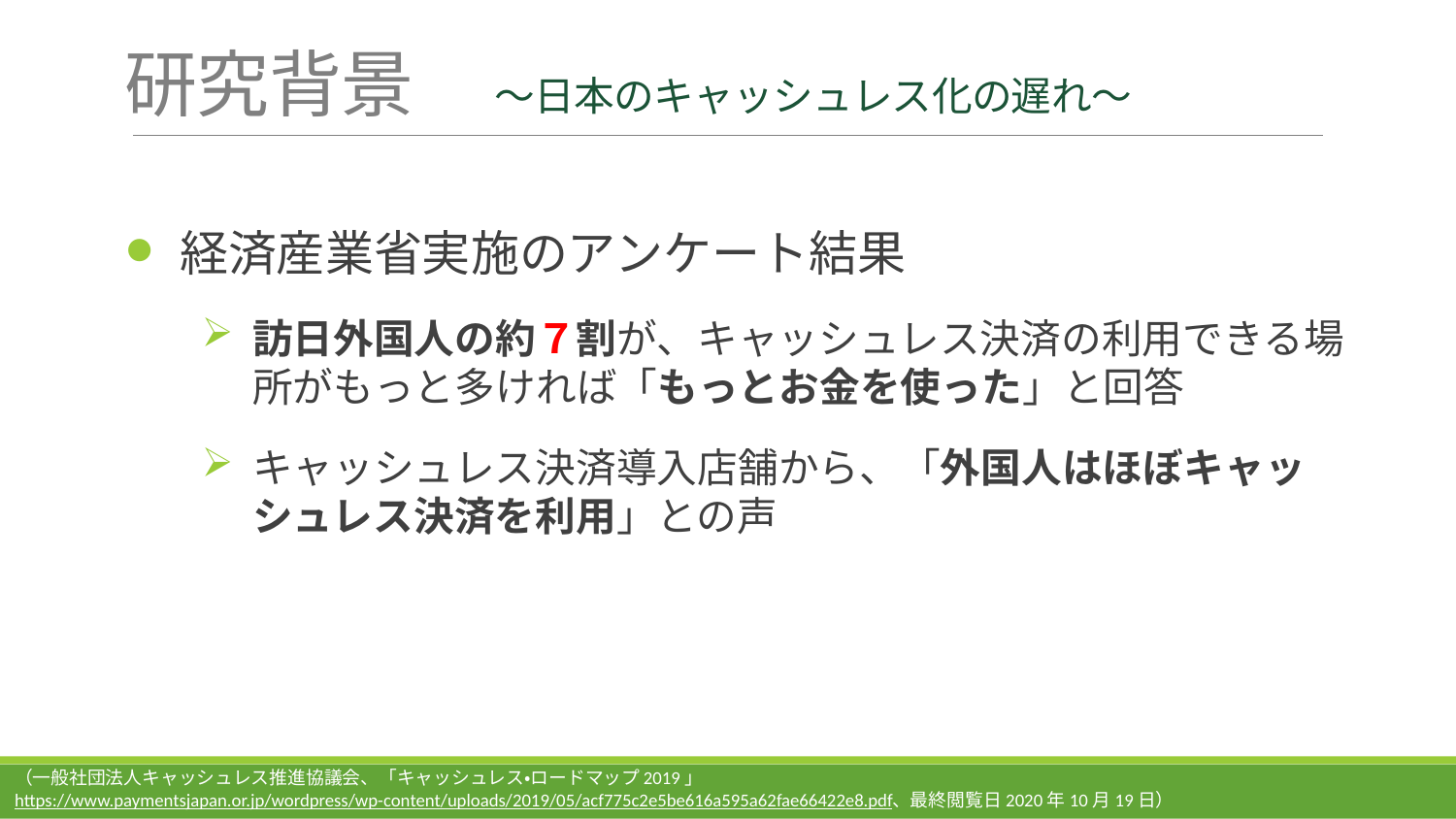

研究背景　 〜日本のキャッシュレス化の遅れ〜

経済産業省実施のアンケート結果
訪日外国人の約７割が、キャッシュレス決済の利用できる場所がもっと多ければ「もっとお金を使った」と回答
キャッシュレス決済導入店舗から、「外国人はほぼキャッシュレス決済を利用」との声

（一般社団法人キャッシュレス推進協議会、「キャッシュレス・ロードマップ2019」
https://www.paymentsjapan.or.jp/wordpress/wp-content/uploads/2019/05/acf775c2e5be616a595a62fae66422e8.pdf、最終閲覧日2020年10月19日）